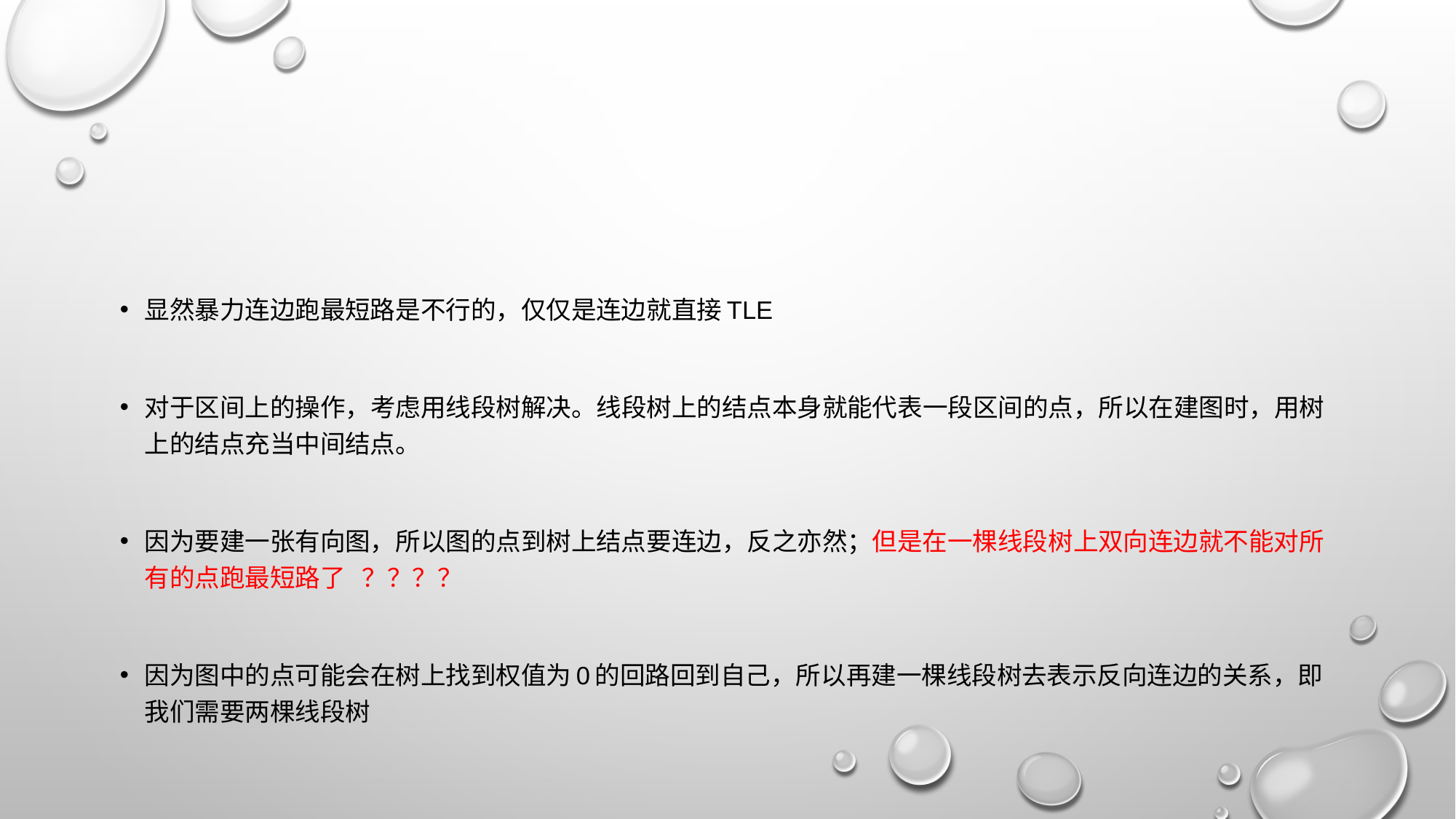

#
显然暴力连边跑最短路是不行的，仅仅是连边就直接TLE

对于区间上的操作，考虑用线段树解决。线段树上的结点本身就能代表一段区间的点，所以在建图时，用树上的结点充当中间结点。

因为要建一张有向图，所以图的点到树上结点要连边，反之亦然；但是在一棵线段树上双向连边就不能对所有的点跑最短路了   ？？？？

因为图中的点可能会在树上找到权值为0的回路回到自己，所以再建一棵线段树去表示反向连边的关系，即我们需要两棵线段树